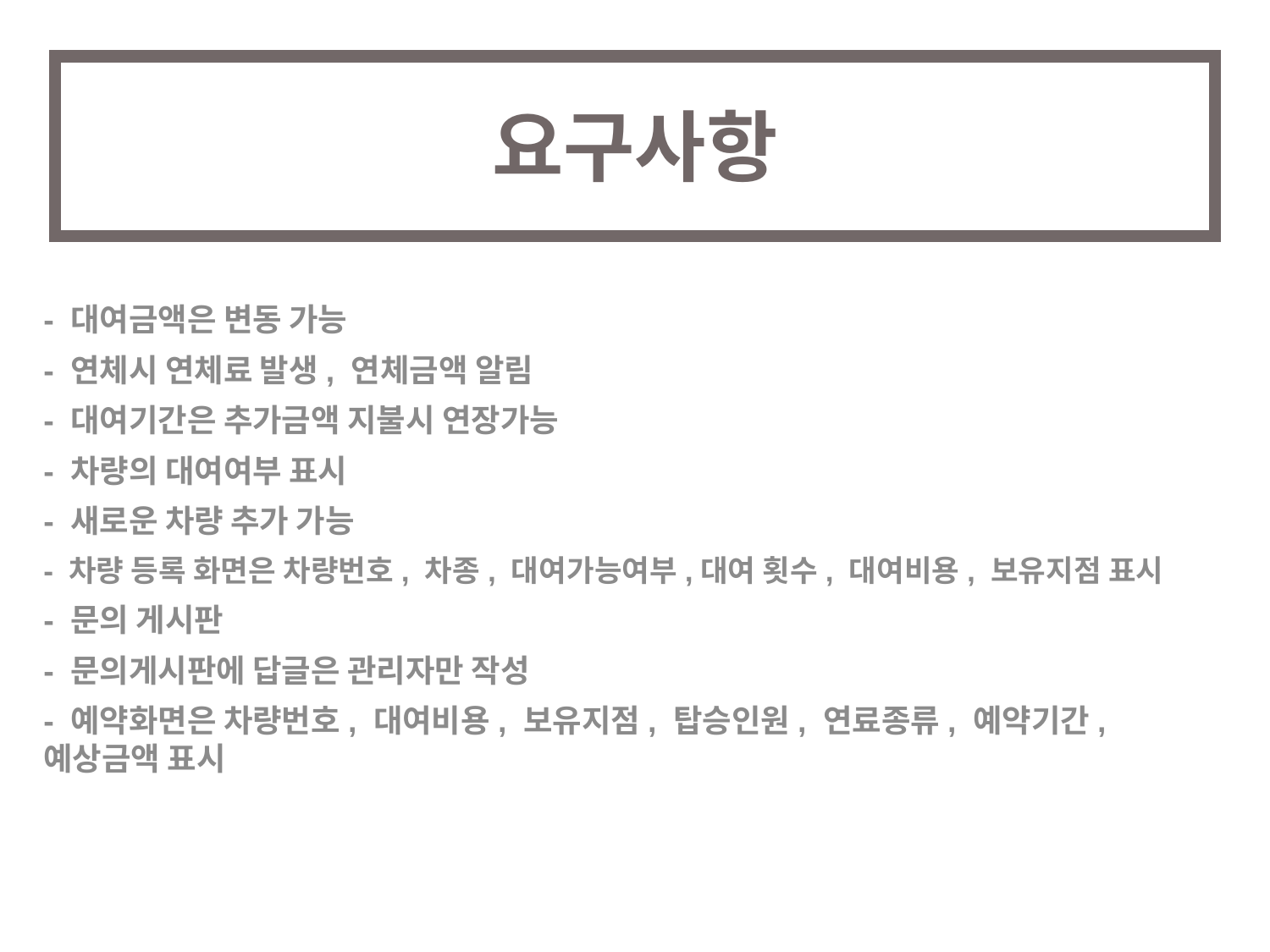

# 요구사항
- 대여금액은 변동 가능
- 연체시 연체료 발생, 연체금액 알림
- 대여기간은 추가금액 지불시 연장가능
- 차량의 대여여부 표시
- 새로운 차량 추가 가능
- 차량 등록 화면은 차량번호, 차종, 대여가능여부,대여 횟수, 대여비용, 보유지점 표시
- 문의 게시판
- 문의게시판에 답글은 관리자만 작성
- 예약화면은 차량번호, 대여비용, 보유지점, 탑승인원, 연료종류, 예약기간, 예상금액 표시